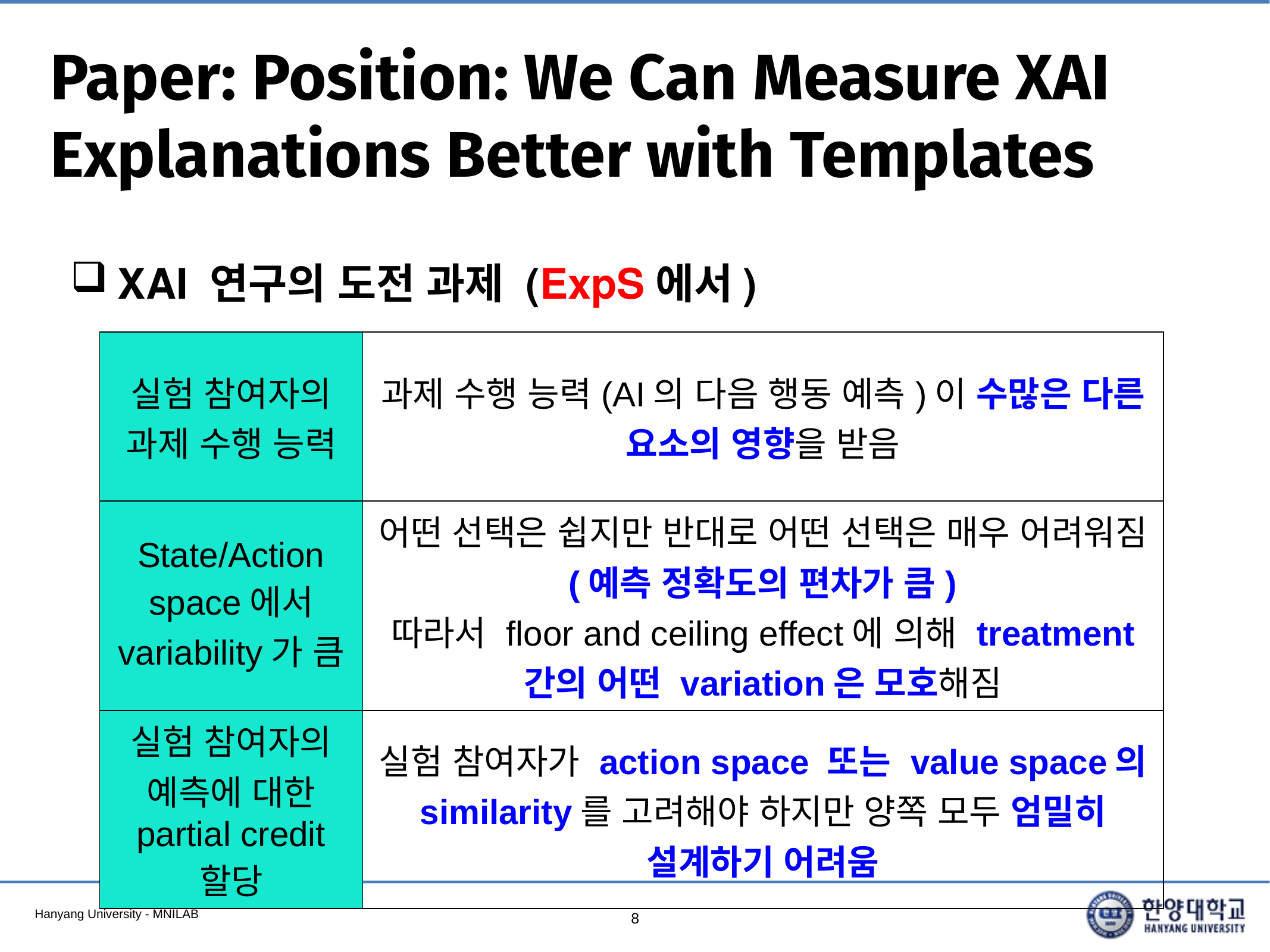

# Paper: Position: We Can Measure XAI Explanations Better with Templates
XAI 연구의 도전 과제 (ExpS에서)
| 실험 참여자의 과제 수행 능력 | 과제 수행 능력(AI의 다음 행동 예측)이 수많은 다른 요소의 영향을 받음 |
| --- | --- |
| State/Action space에서 variability가 큼 | 어떤 선택은 쉽지만 반대로 어떤 선택은 매우 어려워짐 (예측 정확도의 편차가 큼) 따라서 floor and ceiling effect에 의해 treatment 간의 어떤 variation은 모호해짐 |
| 실험 참여자의 예측에 대한 partial credit 할당 | 실험 참여자가 action space 또는 value space의 similarity를 고려해야 하지만 양쪽 모두 엄밀히 설계하기 어려움 |
8